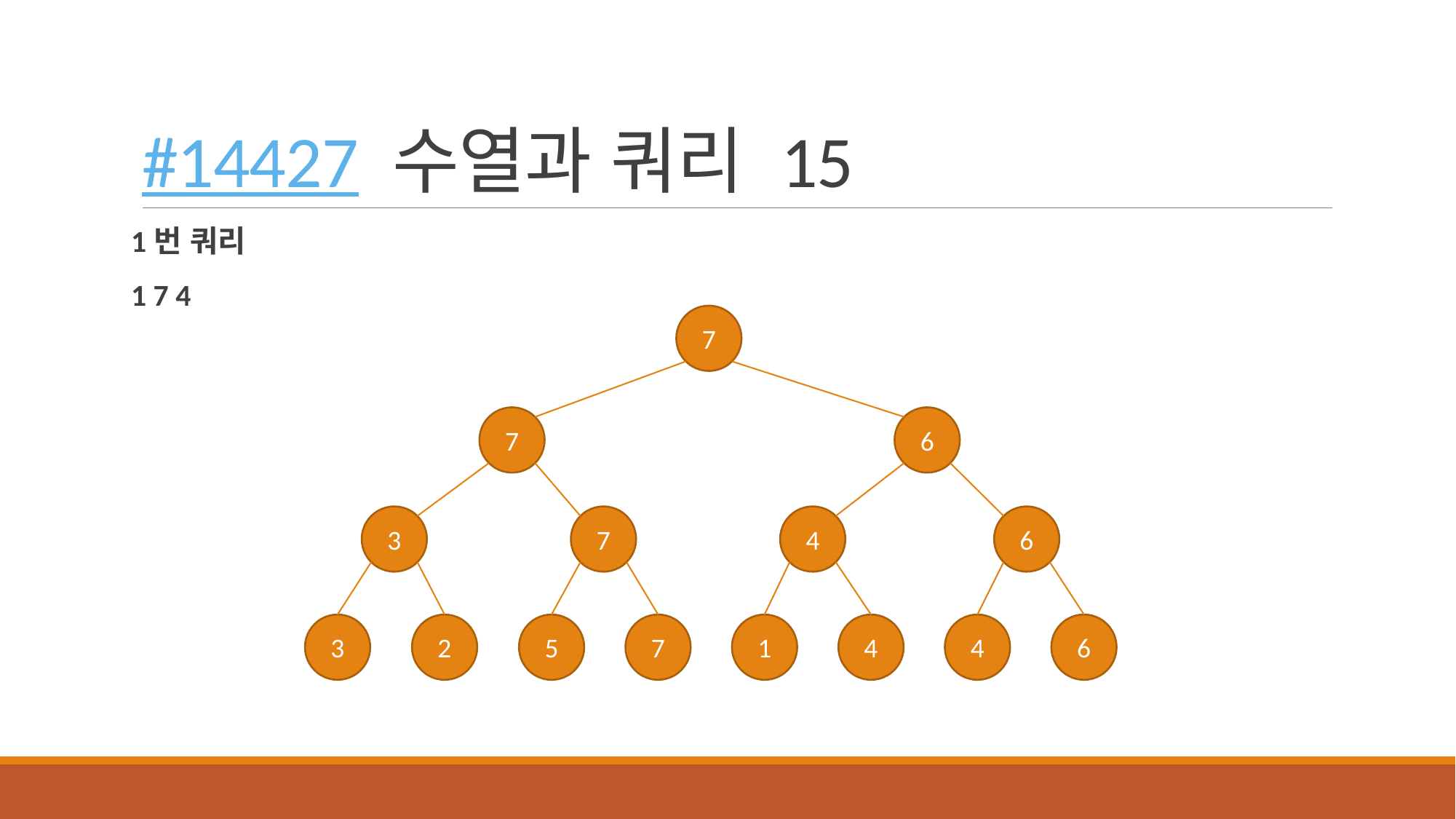

# #14427 수열과 쿼리 15
1번 쿼리
1 7 4
7
7
6
3
7
4
6
3
2
5
7
1
4
4
6